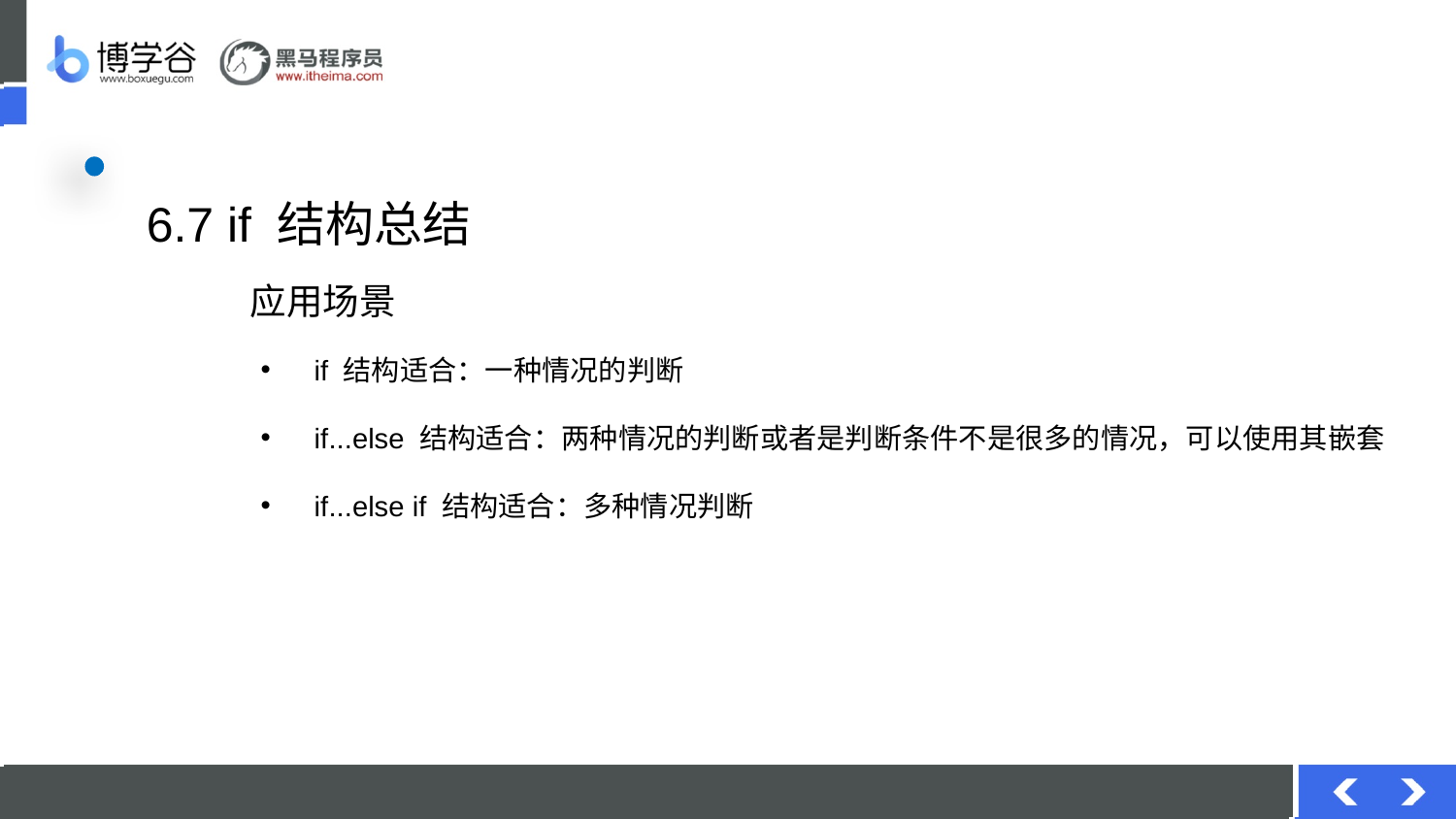

# 6.7 if 结构总结
应用场景
 if 结构适合：一种情况的判断

 if...else 结构适合：两种情况的判断或者是判断条件不是很多的情况，可以使用其嵌套

 if...else if 结构适合：多种情况判断